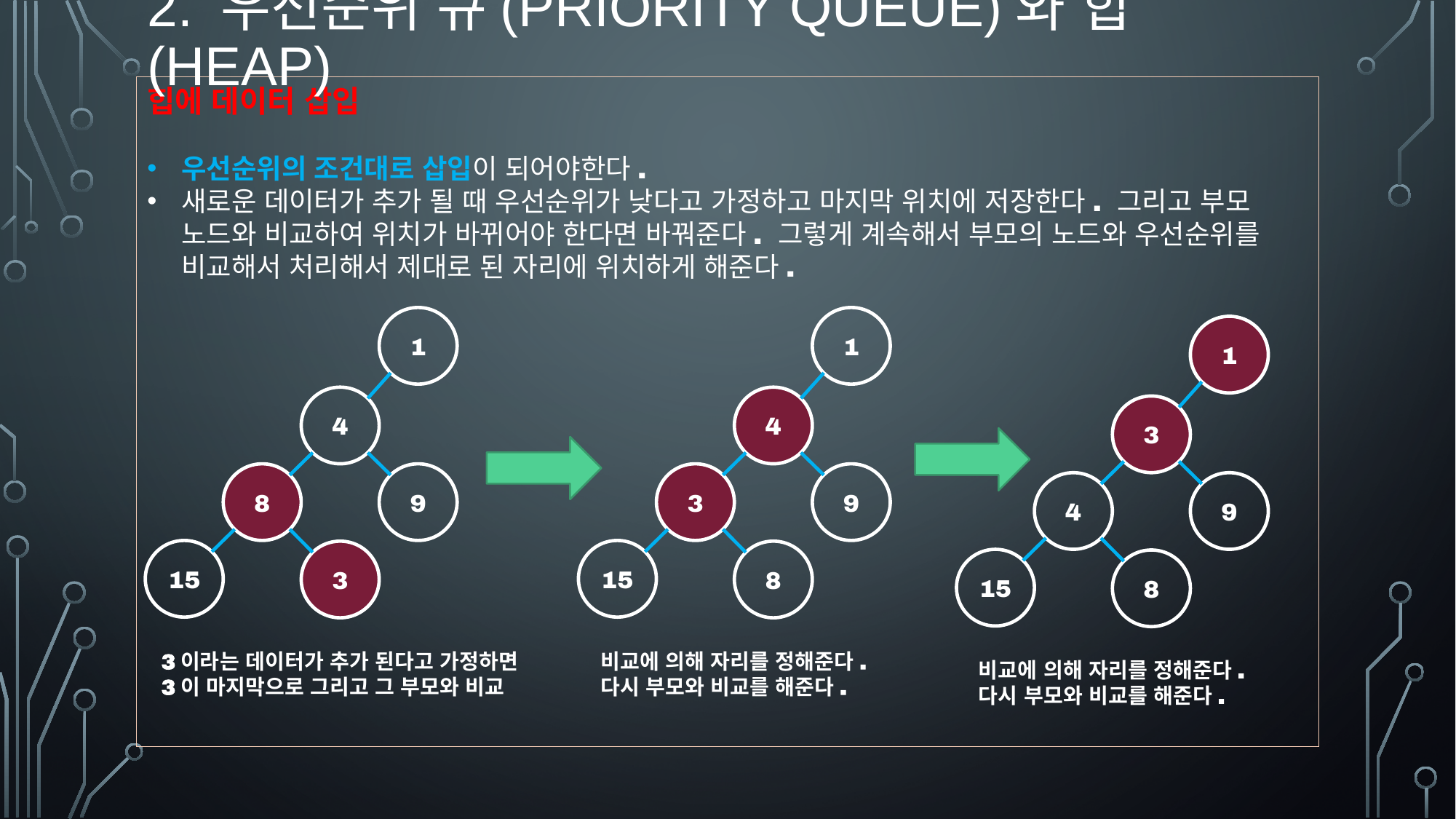

# 2. 우선순위 큐(priority queue)와 힙(heap)
힙에 데이터 삽입

우선순위의 조건대로 삽입이 되어야한다.
새로운 데이터가 추가 될 때 우선순위가 낮다고 가정하고 마지막 위치에 저장한다. 그리고 부모 노드와 비교하여 위치가 바뀌어야 한다면 바꿔준다. 그렇게 계속해서 부모의 노드와 우선순위를 비교해서 처리해서 제대로 된 자리에 위치하게 해준다.

1
4
8
9
15
3
3이라는 데이터가 추가 된다고 가정하면
3이 마지막으로 그리고 그 부모와 비교
1
4
3
9
15
8
비교에 의해 자리를 정해준다.
다시 부모와 비교를 해준다.
1
3
4
9
15
8
비교에 의해 자리를 정해준다.
다시 부모와 비교를 해준다.